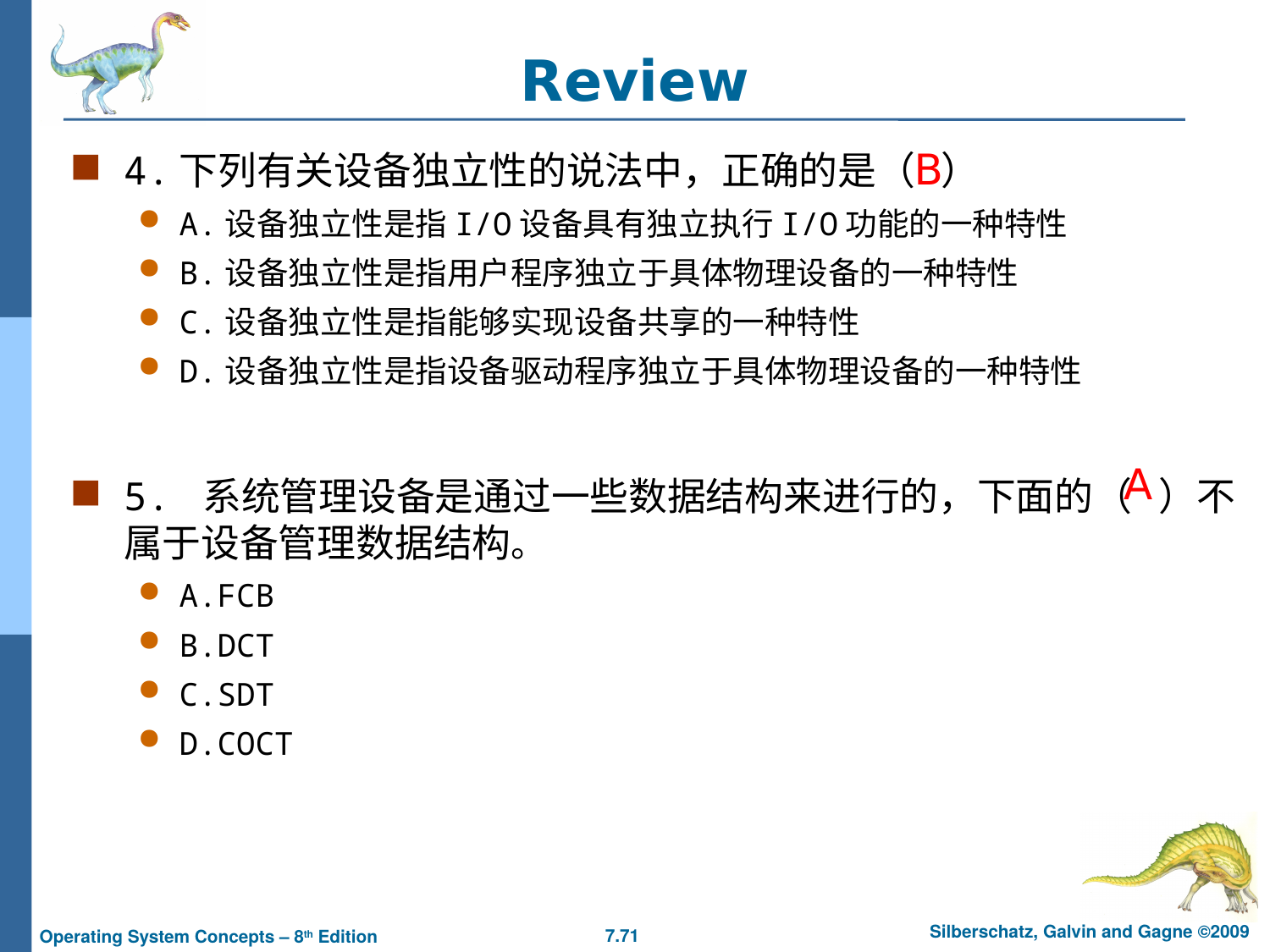

# Review
B
4.下列有关设备独立性的说法中，正确的是（   ）
A.设备独立性是指I/O设备具有独立执行I/O功能的一种特性
B.设备独立性是指用户程序独立于具体物理设备的一种特性
C.设备独立性是指能够实现设备共享的一种特性
D.设备独立性是指设备驱动程序独立于具体物理设备的一种特性
A
5. 系统管理设备是通过一些数据结构来进行的，下面的（   ）不属于设备管理数据结构。
A.FCB
B.DCT
C.SDT
D.COCT